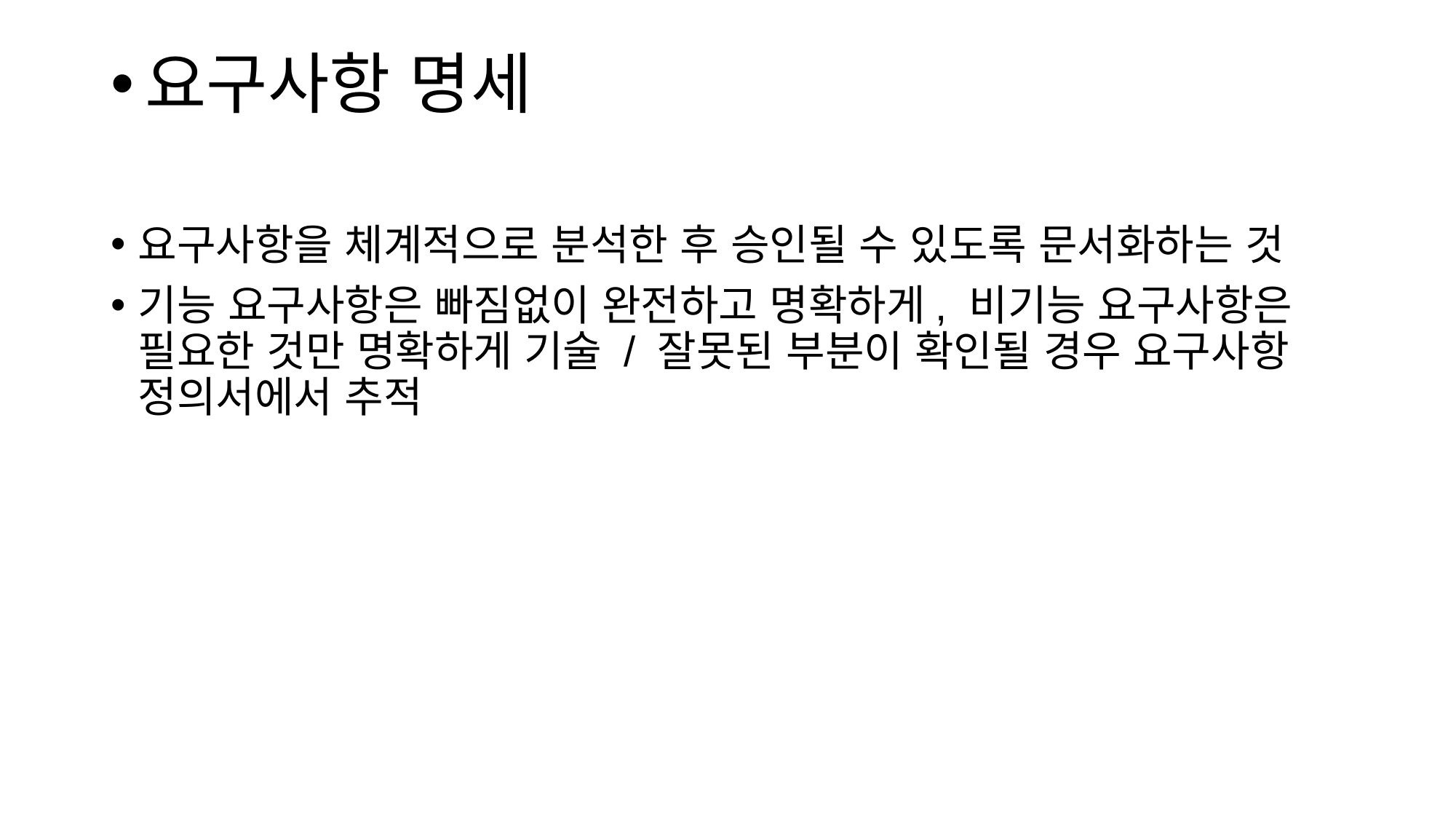

# 요구사항 명세

요구사항을 체계적으로 분석한 후 승인될 수 있도록 문서화하는 것
기능 요구사항은 빠짐없이 완전하고 명확하게, 비기능 요구사항은 필요한 것만 명확하게 기술 / 잘못된 부분이 확인될 경우 요구사항 정의서에서 추적